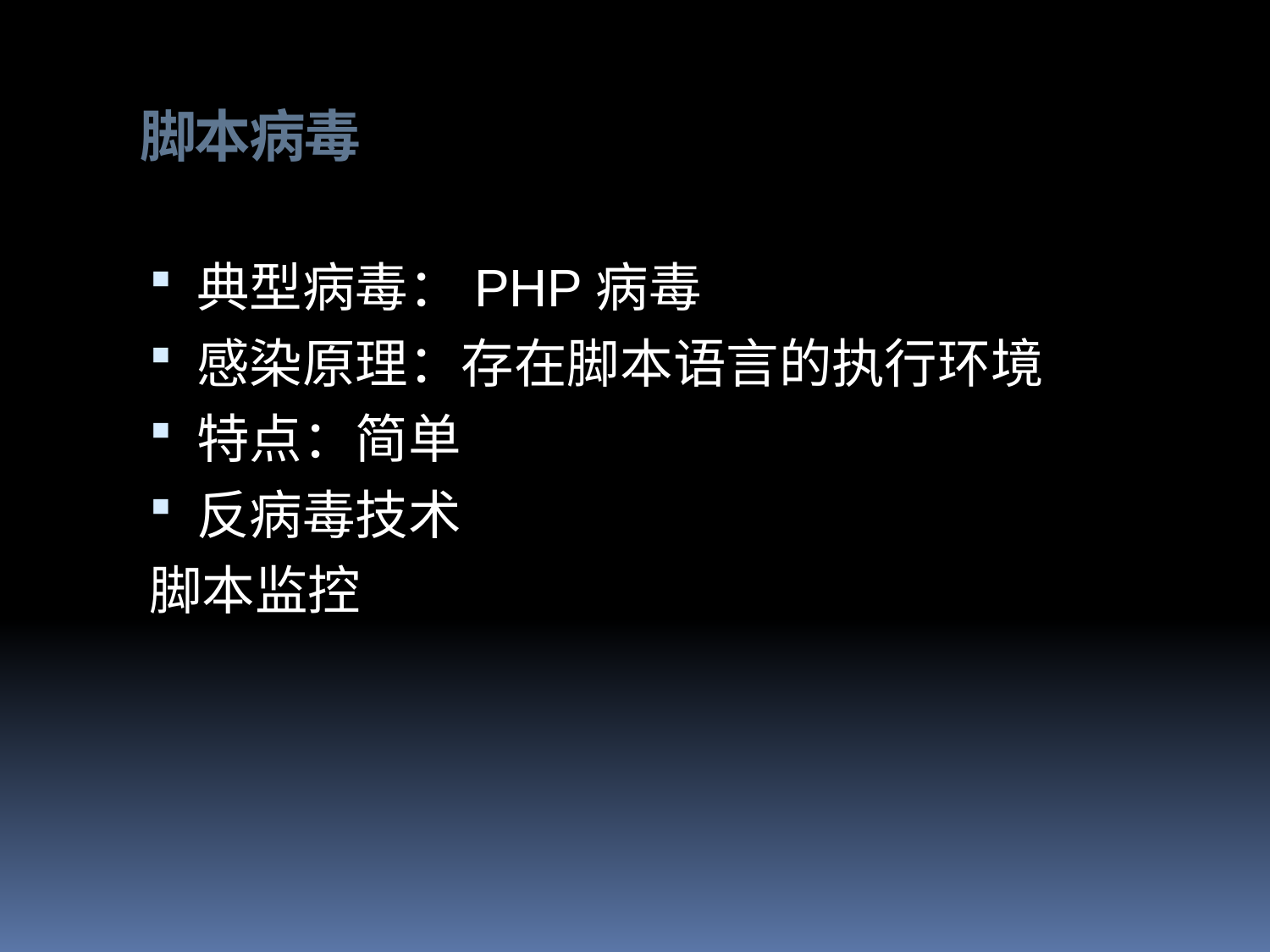

# 脚本病毒
典型病毒：PHP病毒
感染原理：存在脚本语言的执行环境
特点：简单
反病毒技术
脚本监控